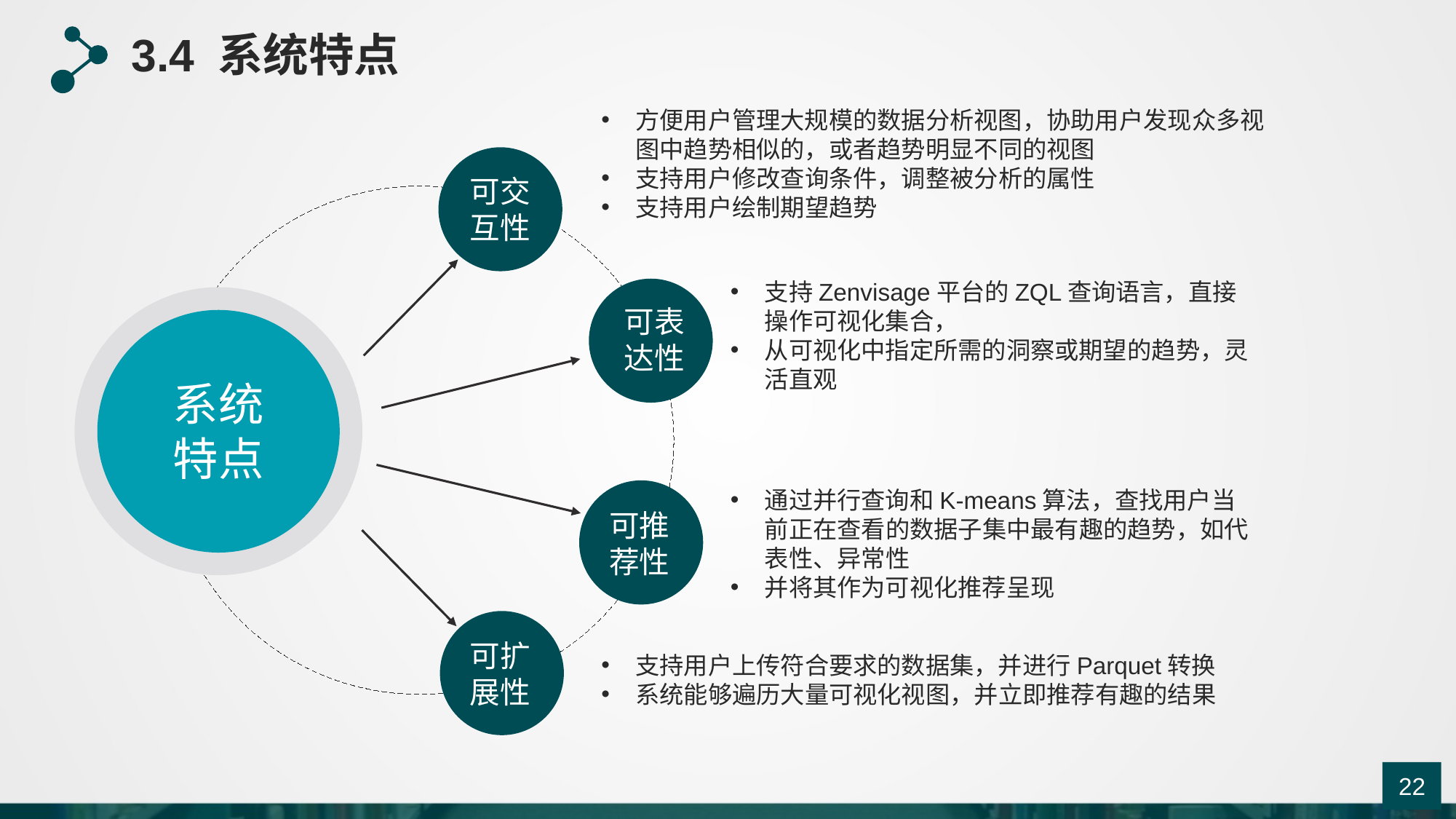

3.4 系统特点

方便用户管理大规模的数据分析视图，协助用户发现众多视图中趋势相似的，或者趋势明显不同的视图
支持用户修改查询条件，调整被分析的属性
支持用户绘制期望趋势

可交互性

支持Zenvisage平台的ZQL查询语言，直接操作可视化集合，
从可视化中指定所需的洞察或期望的趋势，灵活直观

可表达性

系统特点

通过并行查询和K-means算法，查找用户当前正在查看的数据子集中最有趣的趋势，如代表性、异常性
并将其作为可视化推荐呈现

可推荐性

可扩展性
支持用户上传符合要求的数据集，并进行Parquet转换
系统能够遍历大量可视化视图，并立即推荐有趣的结果